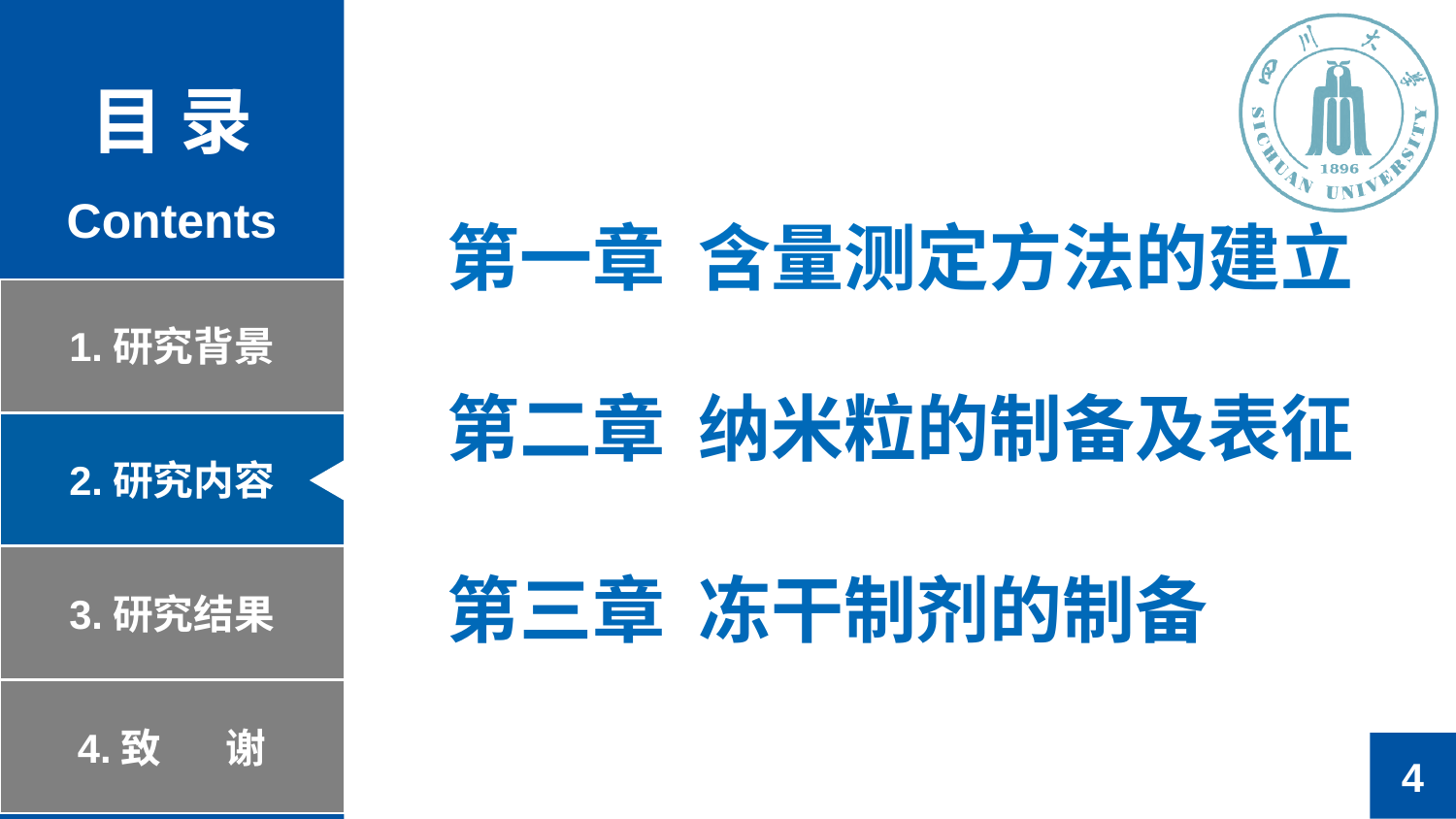

第一章  含量测定方法的建立

第二章  纳米粒的制备及表征

第三章  冻干制剂的制备

4